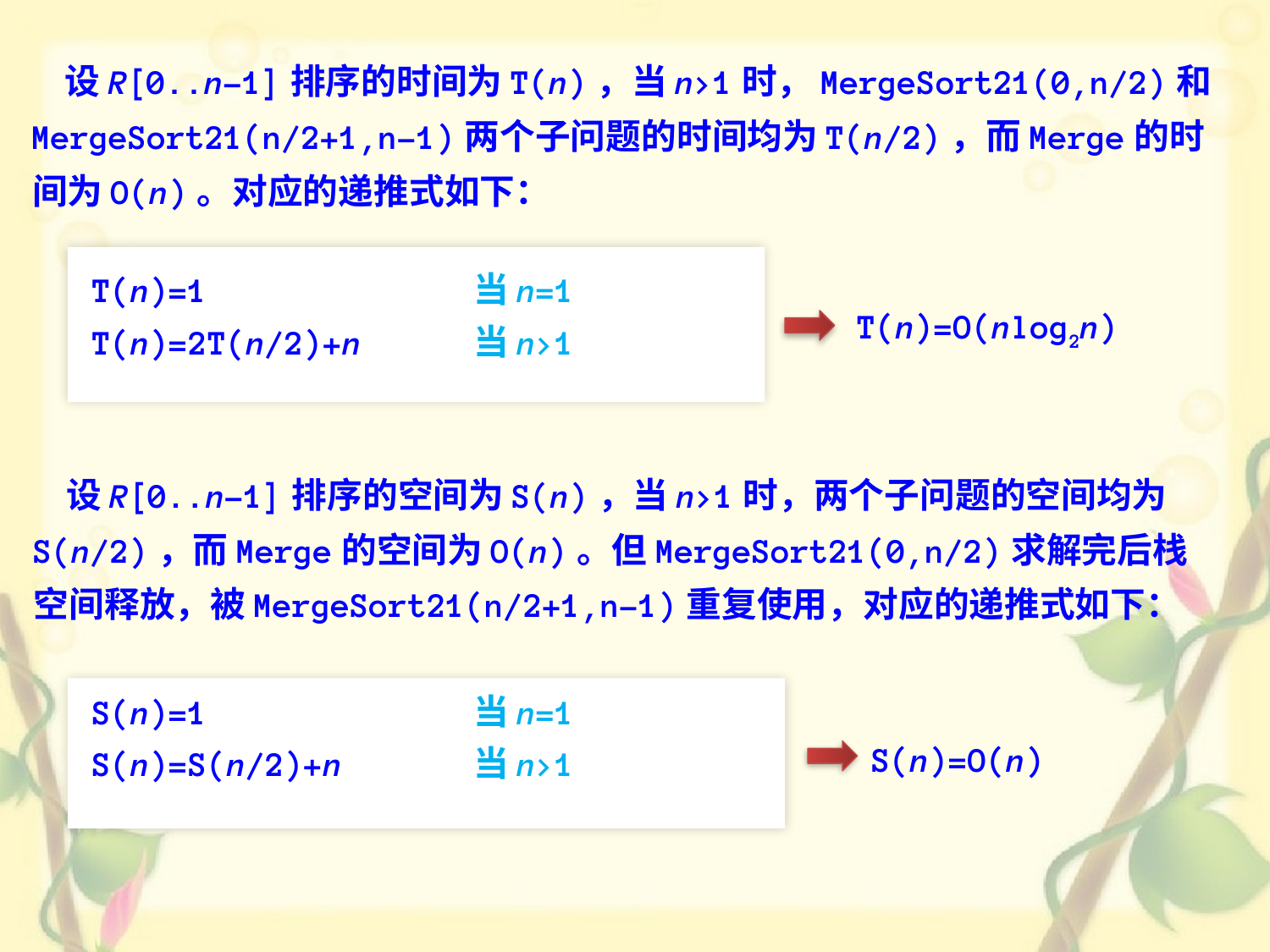

设R[0..n-1]排序的时间为T(n)，当n>1时，MergeSort21(0,n/2)和MergeSort21(n/2+1,n-1)两个子问题的时间均为T(n/2)，而Merge的时间为O(n)。对应的递推式如下：
T(n)=1			当n=1
T(n)=2T(n/2)+n	当n>1
T(n)=O(nlog2n)

   设R[0..n-1]排序的空间为S(n)，当n>1时，两个子问题的空间均为S(n/2)，而Merge的空间为O(n)。但MergeSort21(0,n/2)求解完后栈空间释放，被MergeSort21(n/2+1,n-1)重复使用，对应的递推式如下：
S(n)=1			当n=1
S(n)=S(n/2)+n		当n>1
S(n)=O(n)